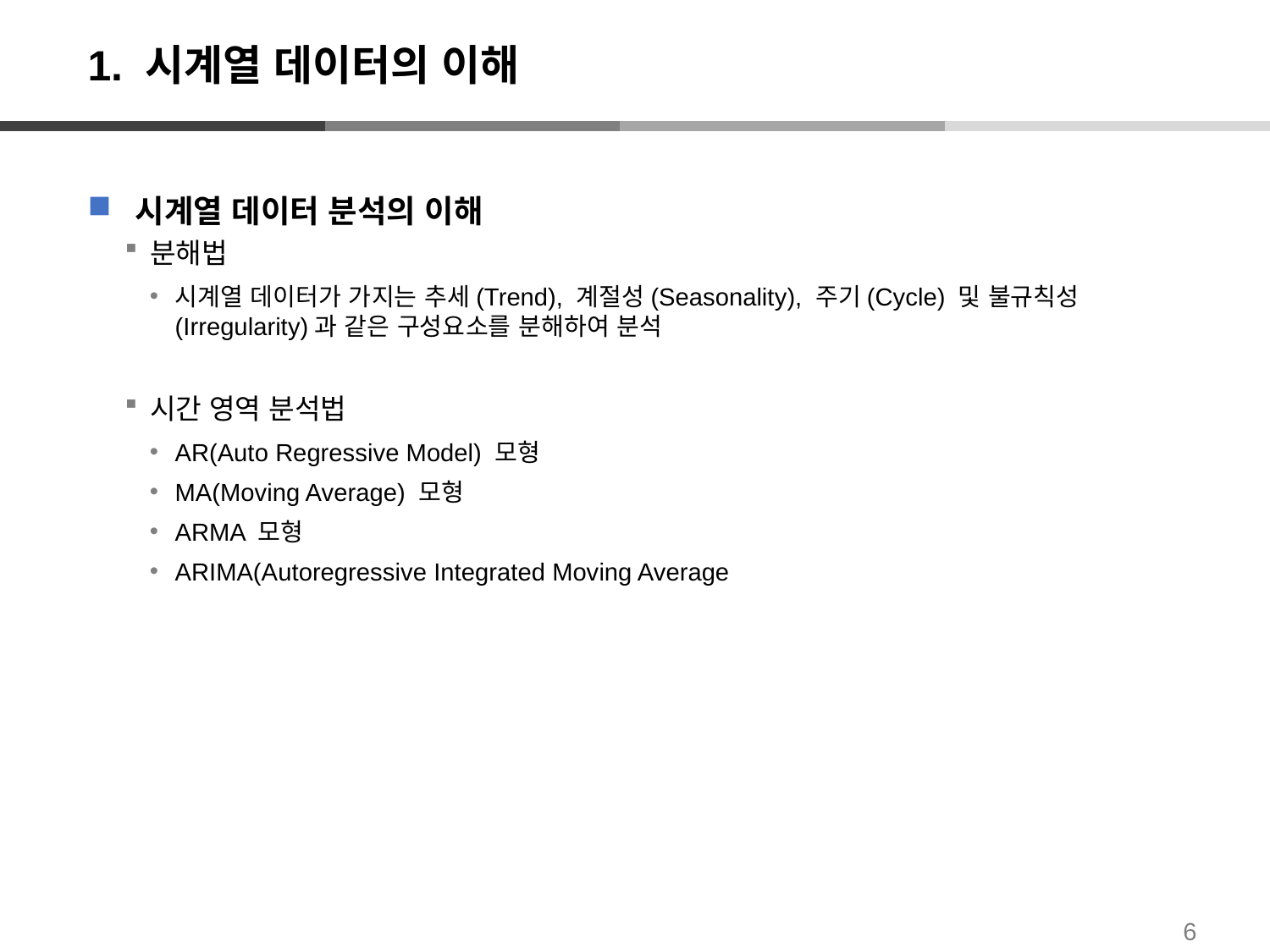

# 1. 시계열 데이터의 이해
시계열 데이터 분석의 이해
분해법
시계열 데이터가 가지는 추세(Trend), 계절성(Seasonality), 주기(Cycle) 및 불규칙성(Irregularity)과 같은 구성요소를 분해하여 분석

시간 영역 분석법
AR(Auto Regressive Model) 모형
MA(Moving Average) 모형
ARMA 모형
ARIMA(Autoregressive Integrated Moving Average